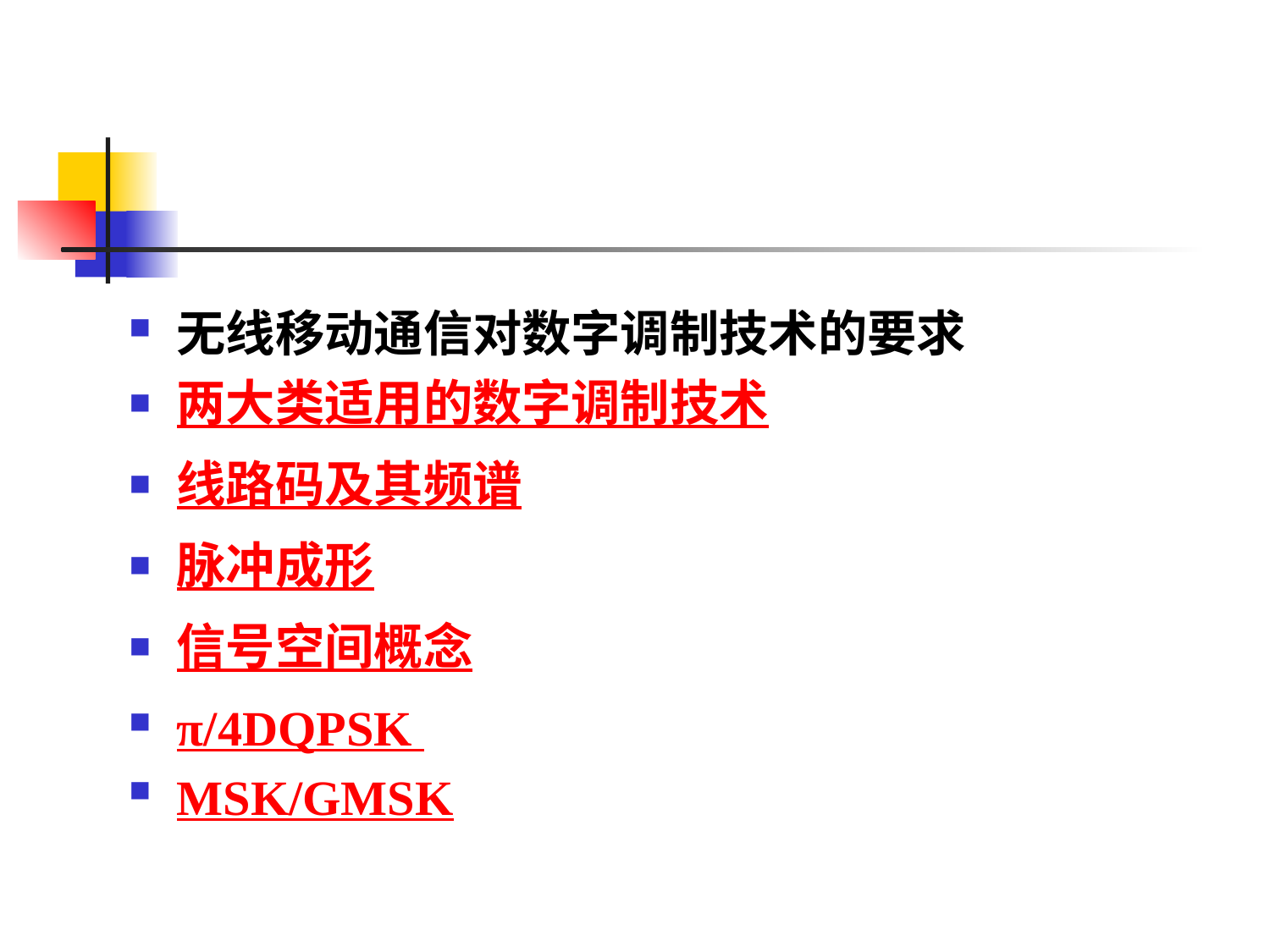

#
无线移动通信对数字调制技术的要求
两大类适用的数字调制技术
线路码及其频谱
脉冲成形
信号空间概念
π/4DQPSK
MSK/GMSK